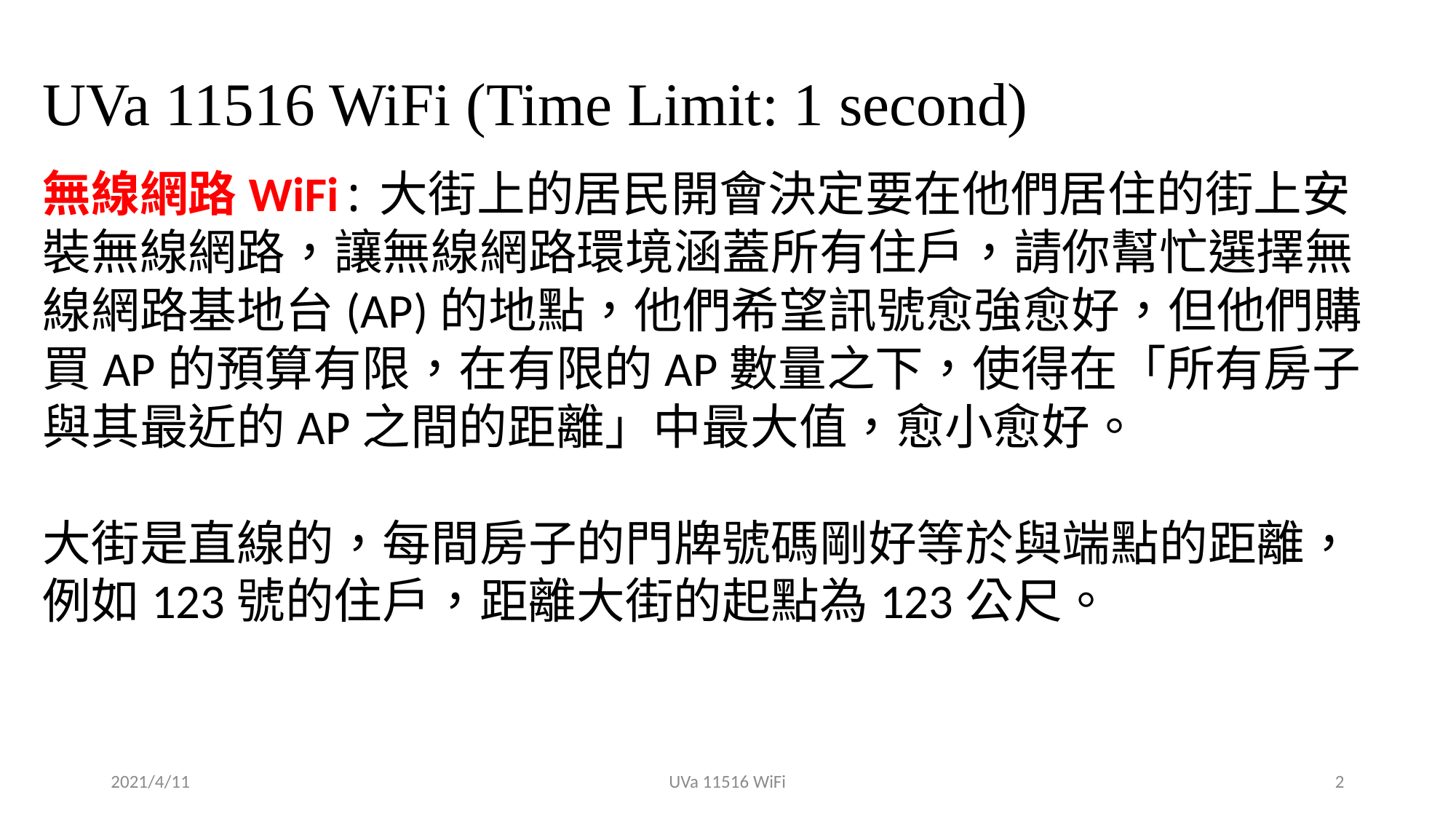

# UVa 11516 WiFi (Time Limit: 1 second)
無線網路WiFi:大街上的居民開會決定要在他們居住的街上安裝無線網路，讓無線網路環境涵蓋所有住戶，請你幫忙選擇無線網路基地台(AP)的地點，他們希望訊號愈強愈好，但他們購買AP的預算有限，在有限的AP數量之下，使得在「所有房子與其最近的AP之間的距離」中最大值，愈小愈好。
大街是直線的，每間房子的門牌號碼剛好等於與端點的距離，例如123號的住戶，距離大街的起點為123公尺。

2021/4/11
UVa 11516 WiFi
2